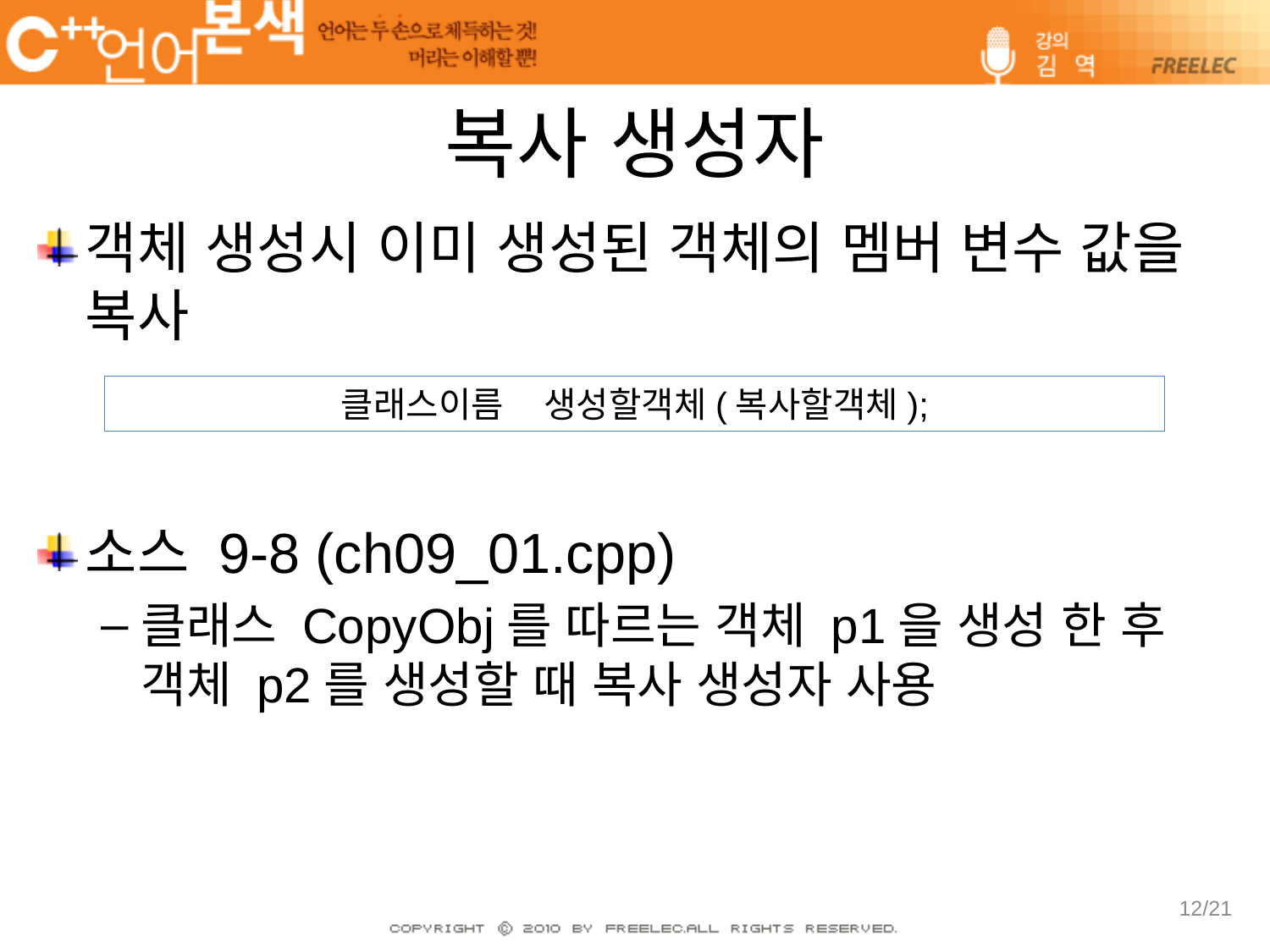

# 복사 생성자
객체 생성시 이미 생성된 객체의 멤버 변수 값을 복사

소스 9-8 (ch09_01.cpp)
클래스 CopyObj를 따르는 객체 p1을 생성 한 후 객체 p2를 생성할 때 복사 생성자 사용
클래스이름    생성할객체(복사할객체);
12/21